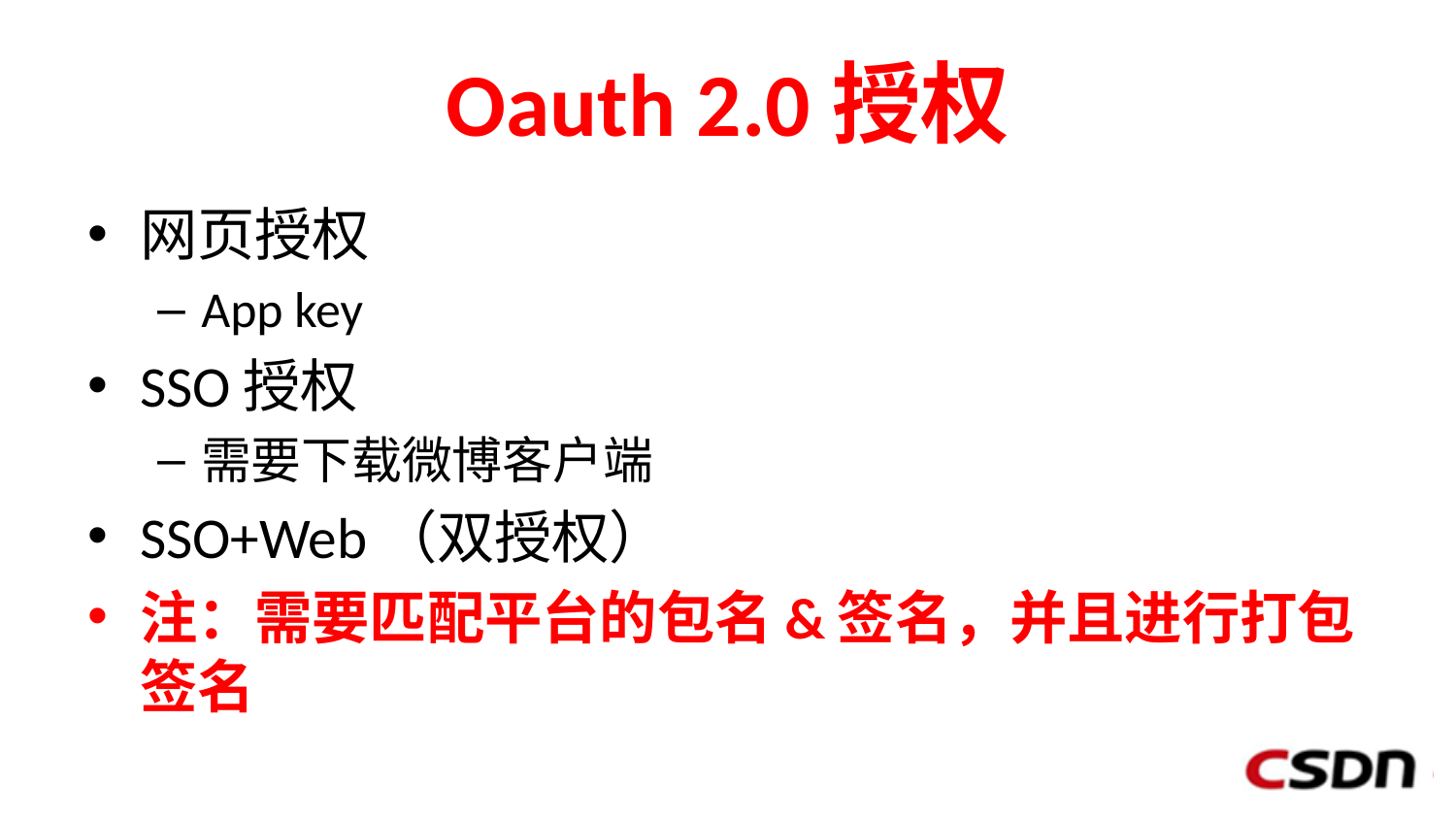

# Oauth 2.0授权
网页授权
App key
SSO授权
需要下载微博客户端
SSO+Web（双授权）
注：需要匹配平台的包名&签名，并且进行打包签名